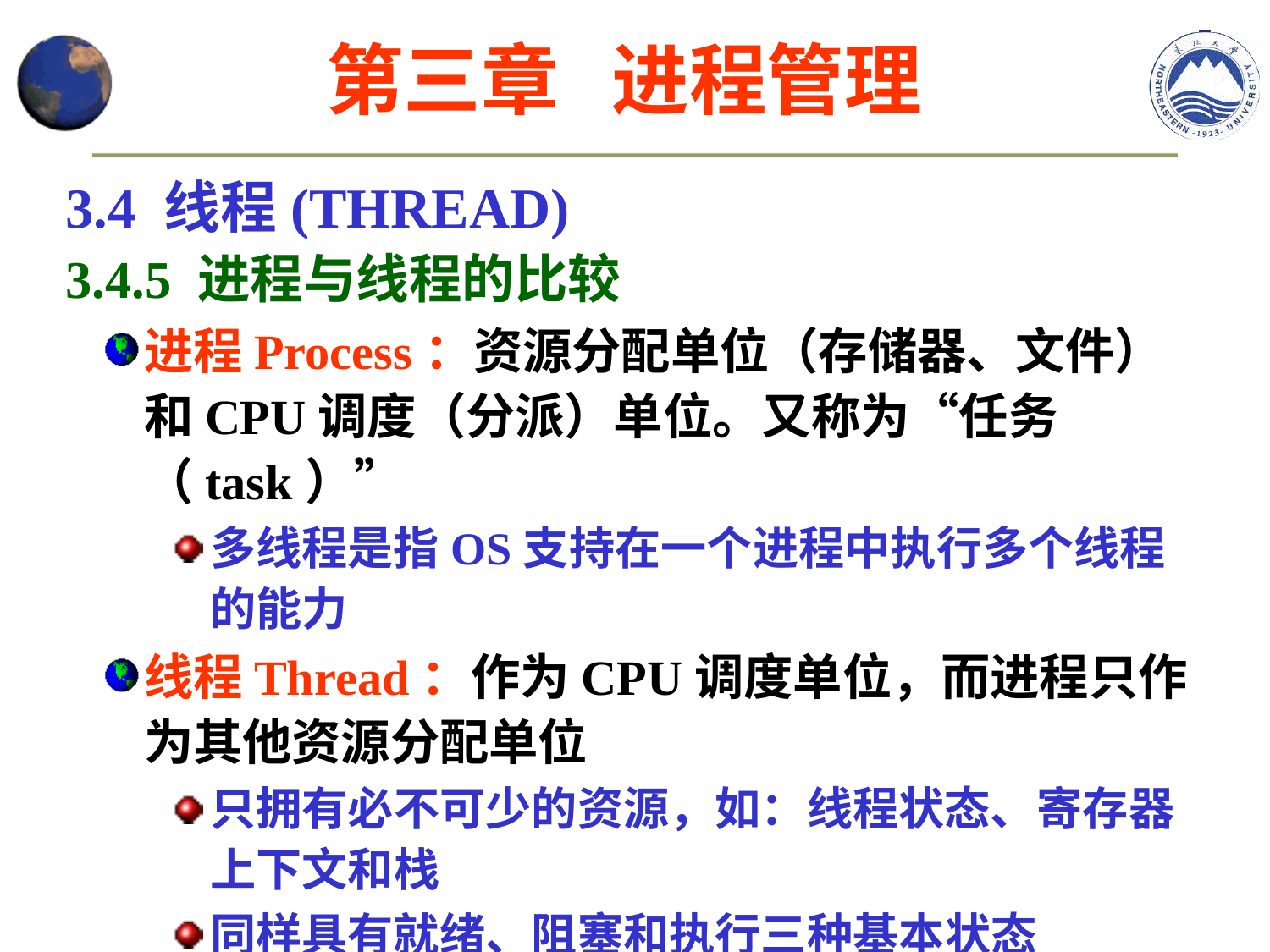

第三章   进程管理
3.4 线程(THREAD)
3.4.5 进程与线程的比较
进程Process：资源分配单位（存储器、文件）和CPU调度（分派）单位。又称为“任务（task）”
多线程是指OS支持在一个进程中执行多个线程的能力
线程Thread：作为CPU调度单位，而进程只作为其他资源分配单位
只拥有必不可少的资源，如：线程状态、寄存器上下文和栈
同样具有就绪、阻塞和执行三种基本状态